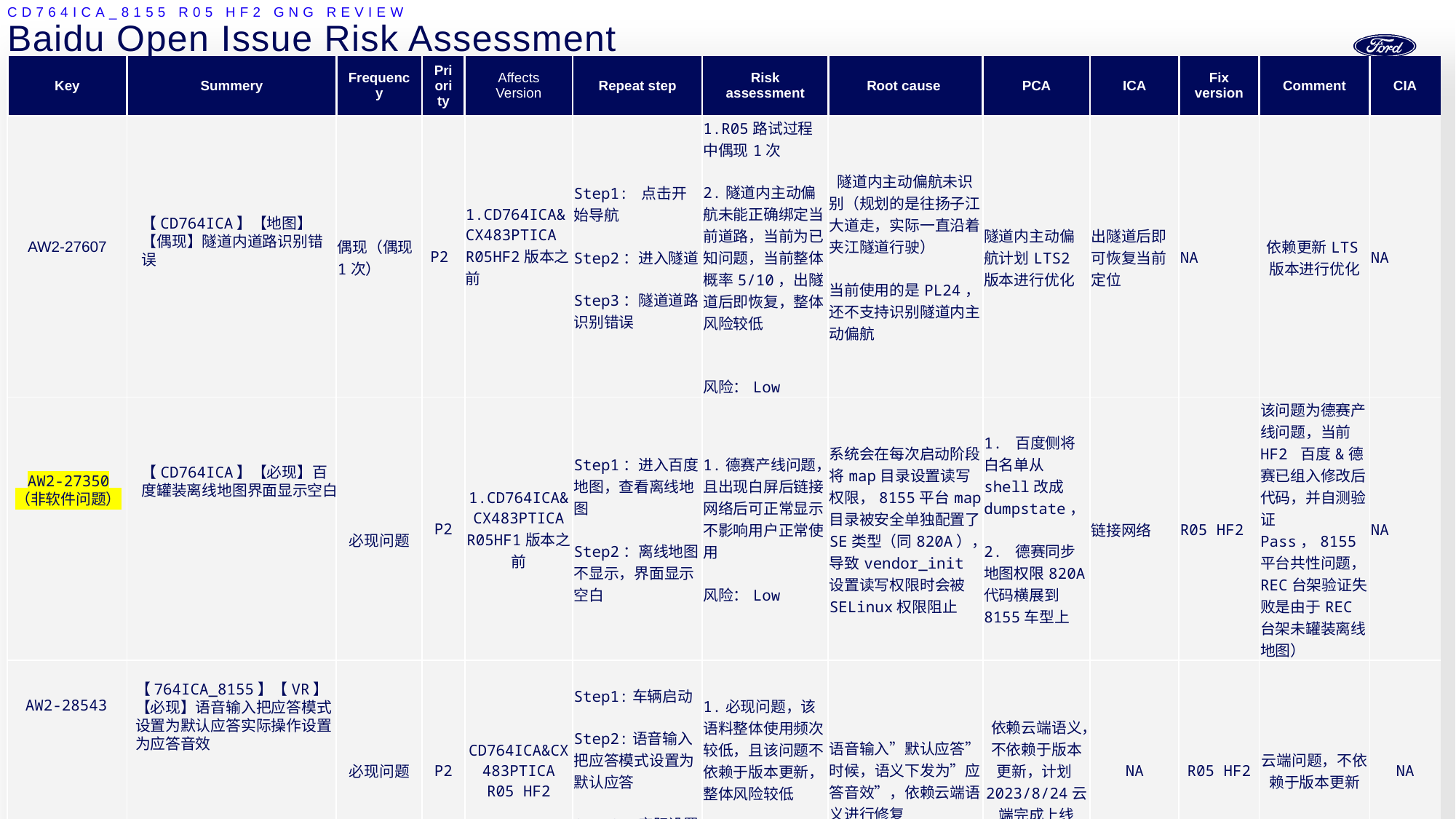

CD764ICA_8155 R05 HF2 GNG Review
# Baidu Open Issue Risk Assessment
| Key | Summery | Frequency | Priority | Affects Version | Repeat step | Risk assessment | Root cause | PCA | ICA | Fix version | Comment | CIA |
| --- | --- | --- | --- | --- | --- | --- | --- | --- | --- | --- | --- | --- |
|  |  | 偶现（偶现1次） | P2 | 1.CD764ICA&CX483PTICA R05HF2版本之前 | Step1: 点击开始导航 Step2：进入隧道 Step3：隧道道路识别错误 | 1.R05路试过程中偶现1次 2.隧道内主动偏航未能正确绑定当前道路，当前为已知问题，当前整体概率5/10，出隧道后即恢复，整体风险较低 风险：Low | 隧道内主动偏航未识别（规划的是往扬子江大道走，实际一直沿着夹江隧道行驶） 当前使用的是PL24，还不支持识别隧道内主动偏航 | 隧道内主动偏航计划LTS2版本进行优化 | 出隧道后即可恢复当前定位 | NA | 依赖更新LTS版本进行优化 | NA |
|  |  | 必现问题 | P2 | 1.CD764ICA&CX483PTICA R05HF1版本之前 | Step1：进入百度地图，查看离线地图 Step2：离线地图不显示，界面显示空白 | 1.德赛产线问题，且出现白屏后链接网络后可正常显示不影响用户正常使用 风险：Low | 系统会在每次启动阶段将map目录设置读写权限，8155平台map目录被安全单独配置了SE类型（同820A），导致vendor\_init设置读写权限时会被SELinux权限阻止 | 1. 百度侧将白名单从shell改成dumpstate， 2. 德赛同步地图权限820A代码横展到8155车型上 | 链接网络 | R05 HF2 | 该问题为德赛产线问题，当前HF2 百度&德赛已组入修改后代码，并自测验证Pass，8155平台共性问题，REC台架验证失败是由于REC台架未罐装离线地图） | NA |
|  |  | 必现问题 | P2 | CD764ICA&CX483PTICA R05 HF2 | Step1:车辆启动 Step2:语音输入把应答模式设置为默认应答 Step3：实际设置为应答音效 | 1.必现问题，该语料整体使用频次较低，且该问题不依赖于版本更新，整体风险较低 2.风险:Low | 语音输入”默认应答”时候，语义下发为”应答音效”，依赖云端语义进行修复 | 依赖云端语义，不依赖于版本更新，计划2023/8/24云端完成上线 | NA | R05 HF2 | 云端问题，不依赖于版本更新 | NA |
【CD764ICA】【地图】【偶现】隧道内道路识别错误
AW2-27607
【CD764ICA】【必现】百度罐装离线地图界面显示空白
AW2-27350
（非软件问题）
【764ICA_8155】【VR】【必现】语音输入把应答模式设置为默认应答实际操作设置为应答音效
AW2-28543
11
11